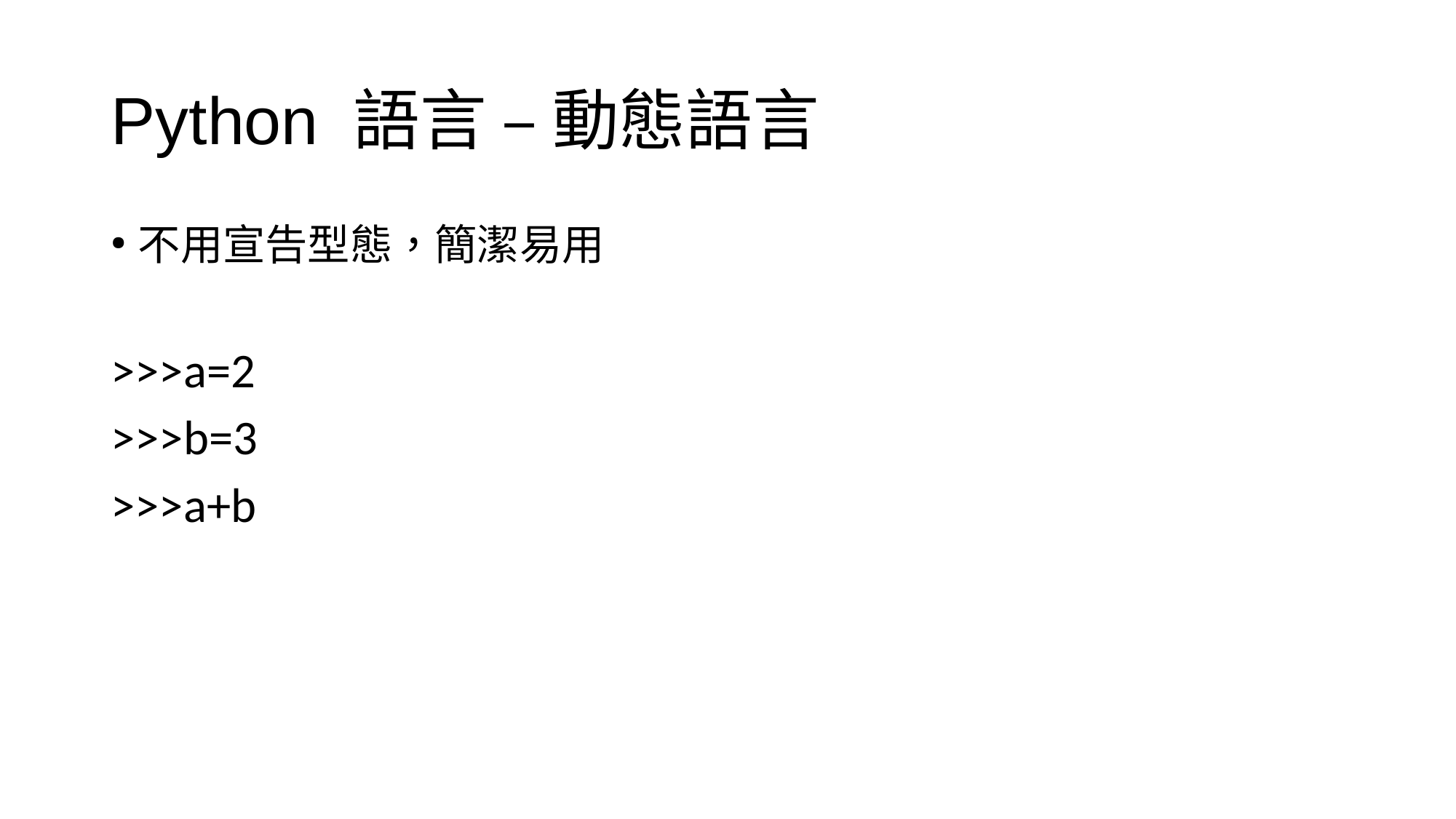

# Python 語言 – 動態語言
不用宣告型態，簡潔易用

>>>a=2
>>>b=3
>>>a+b